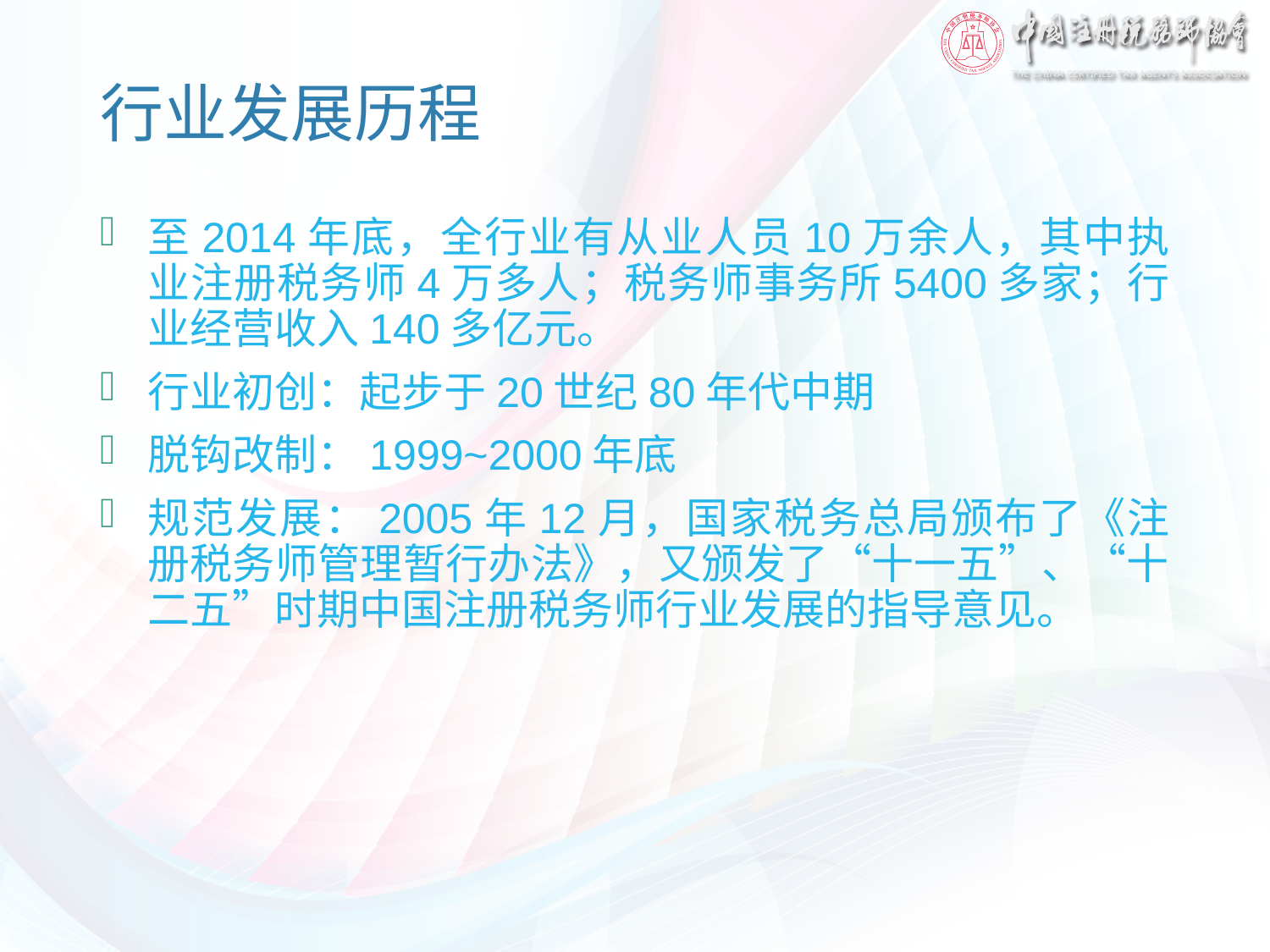

# 行业发展历程
至2014年底，全行业有从业人员10万余人，其中执业注册税务师4万多人；税务师事务所5400多家；行业经营收入140多亿元。
行业初创：起步于20世纪80年代中期
脱钩改制：1999~2000年底
规范发展：2005年12月，国家税务总局颁布了《注册税务师管理暂行办法》，又颁发了“十一五”、“十二五”时期中国注册税务师行业发展的指导意见。